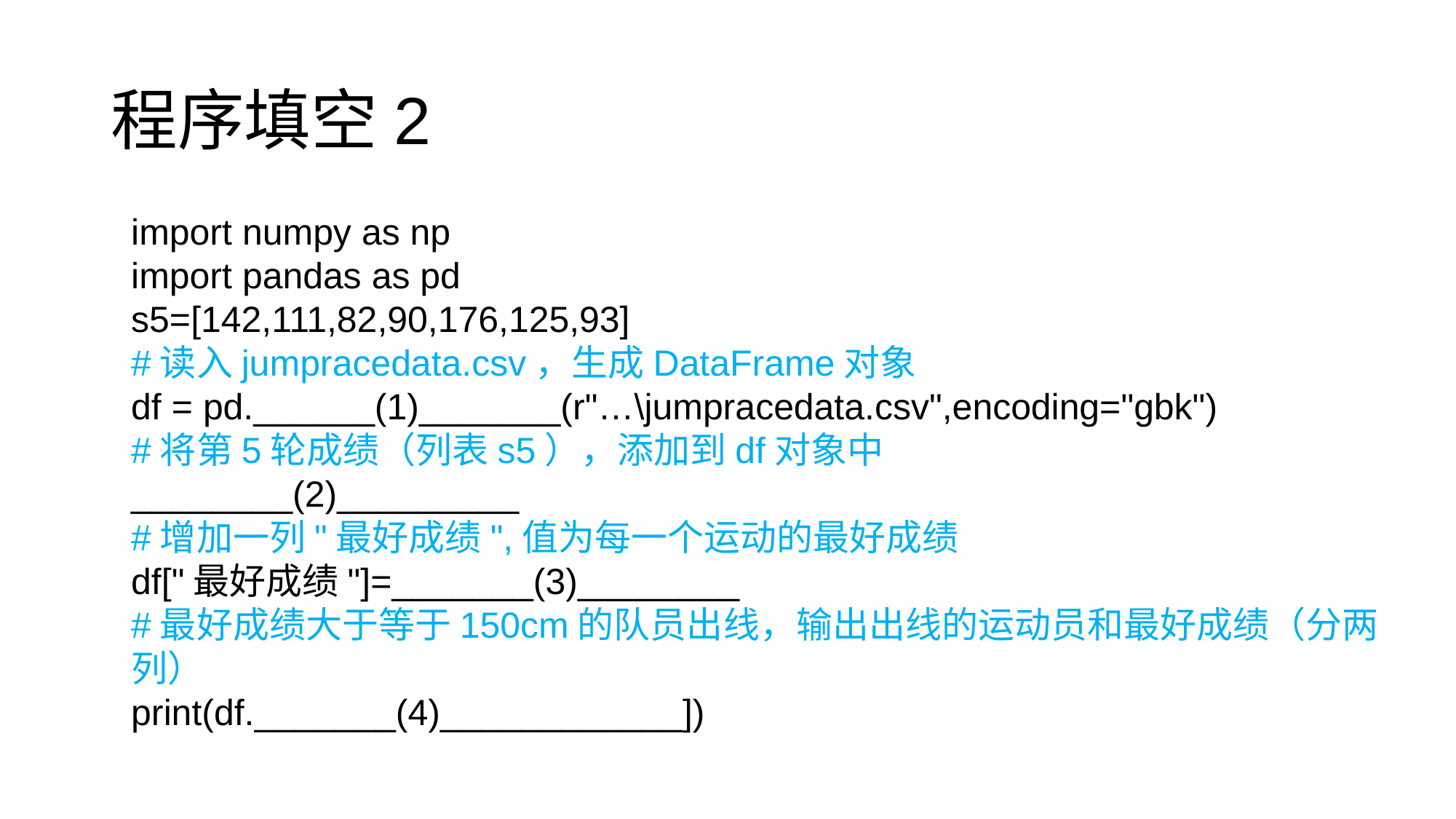

# 程序填空2
import numpy as np
import pandas as pd
s5=[142,111,82,90,176,125,93]
#读入jumpracedata.csv，生成DataFrame对象
df = pd.______(1)_______(r"…\jumpracedata.csv",encoding="gbk")
#将第5轮成绩（列表s5），添加到df对象中
________(2)_________
#增加一列"最好成绩",值为每一个运动的最好成绩
df["最好成绩"]=_______(3)________
#最好成绩大于等于150cm的队员出线，输出出线的运动员和最好成绩（分两列）
print(df._______(4)____________])